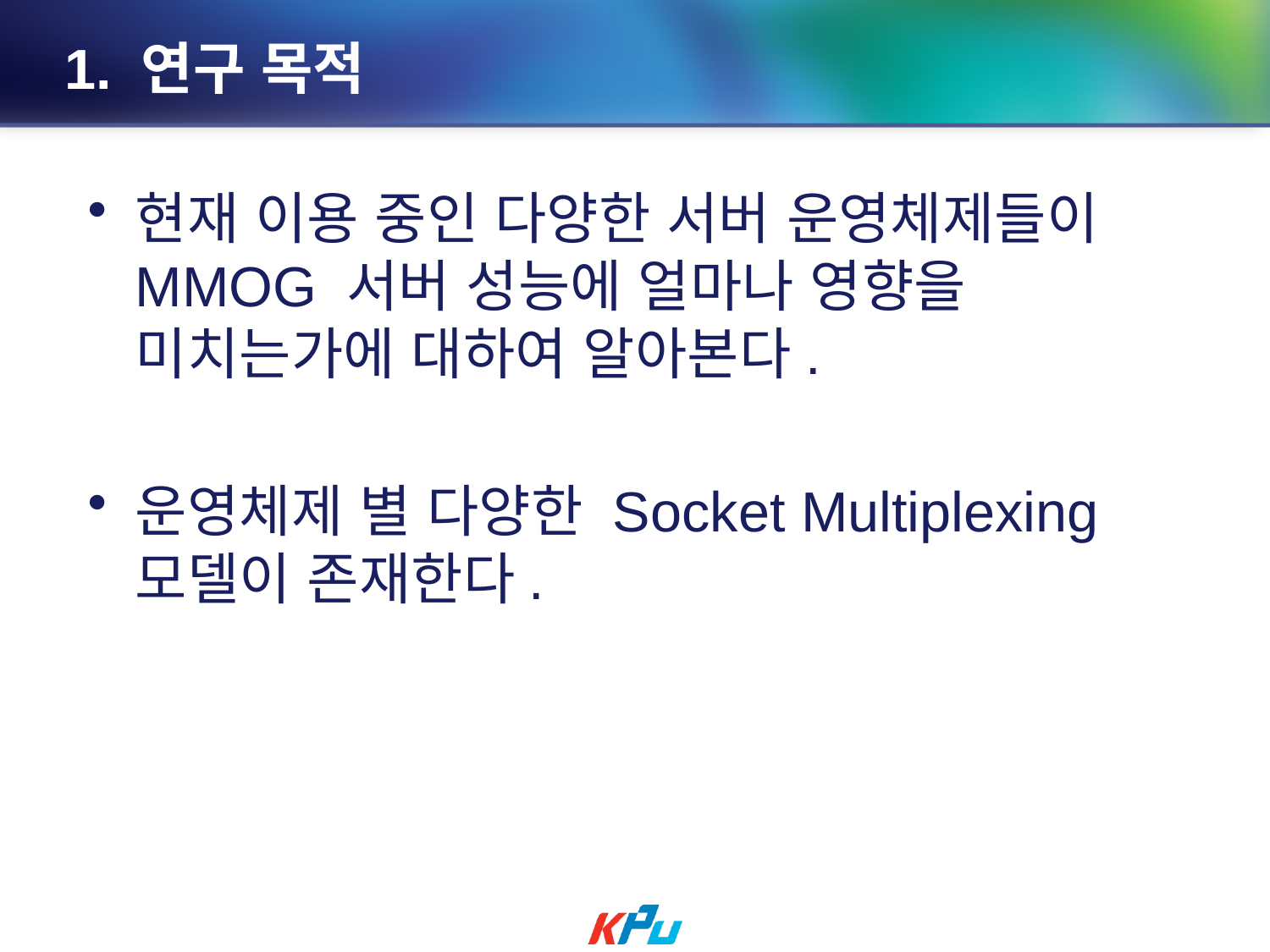

# 1. 연구 목적
현재 이용 중인 다양한 서버 운영체제들이 MMOG 서버 성능에 얼마나 영향을 미치는가에 대하여 알아본다.

운영체제 별 다양한 Socket Multiplexing모델이 존재한다.